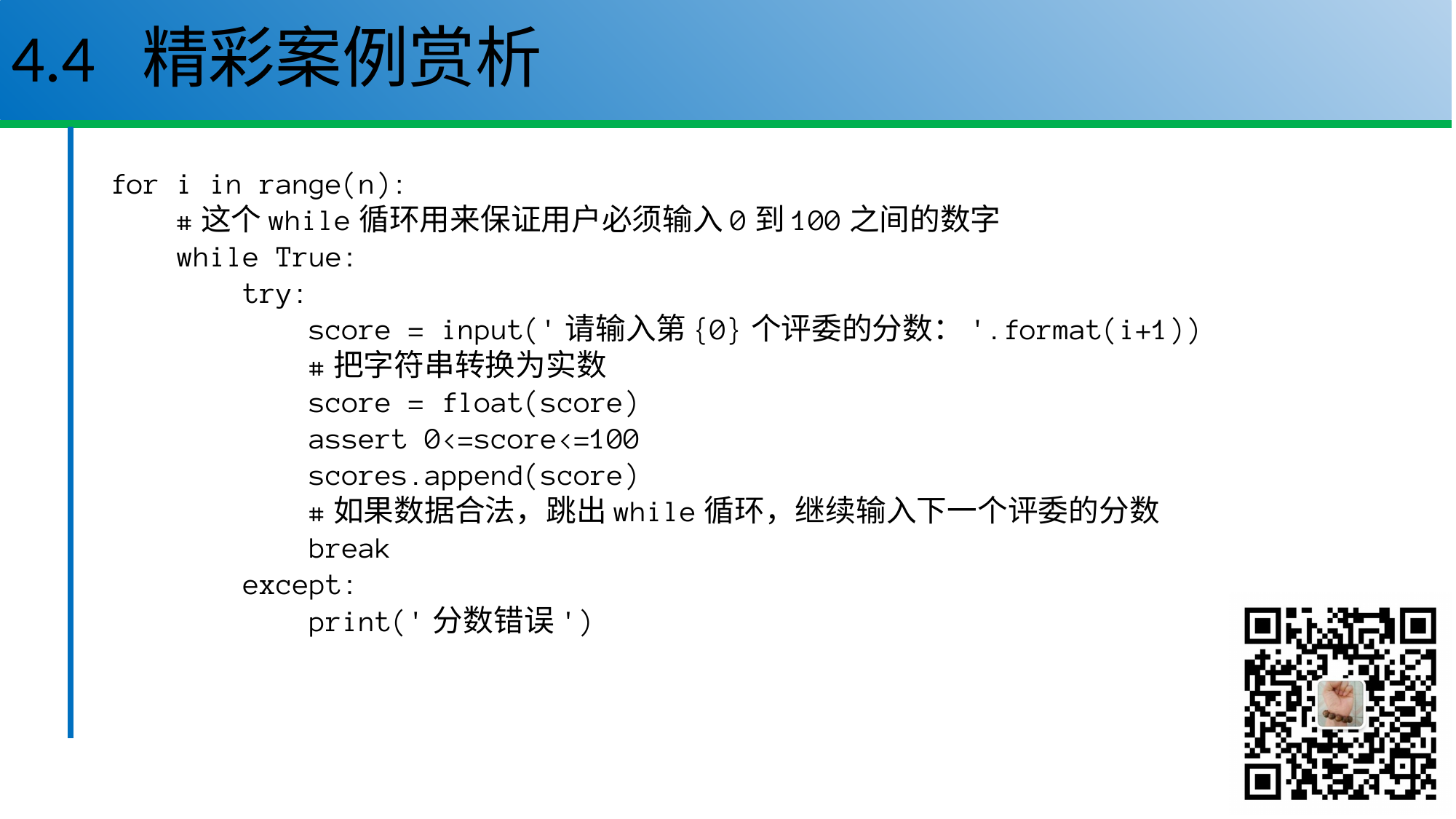

# 4.4  精彩案例赏析
for i in range(n):
    #这个while循环用来保证用户必须输入0到100之间的数字
    while True:
        try:
            score = input('请输入第{0}个评委的分数：'.format(i+1))
            #把字符串转换为实数
            score = float(score)
            assert 0<=score<=100
            scores.append(score)
            #如果数据合法，跳出while循环，继续输入下一个评委的分数
            break
        except:
            print('分数错误')
48